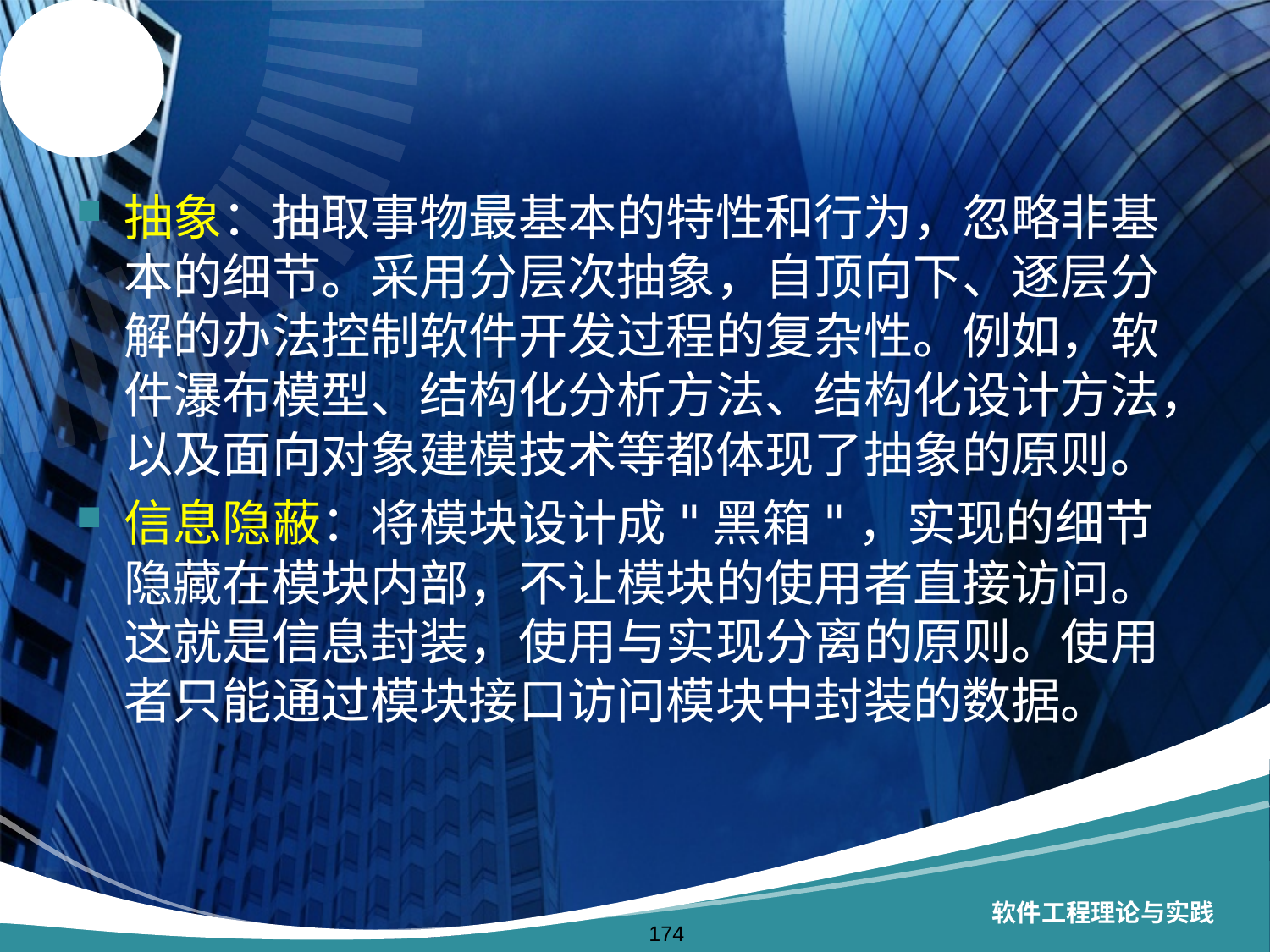

#
抽象：抽取事物最基本的特性和行为，忽略非基本的细节。采用分层次抽象，自顶向下、逐层分解的办法控制软件开发过程的复杂性。例如，软件瀑布模型、结构化分析方法、结构化设计方法，以及面向对象建模技术等都体现了抽象的原则。
信息隐蔽：将模块设计成"黑箱"，实现的细节隐藏在模块内部，不让模块的使用者直接访问。这就是信息封装，使用与实现分离的原则。使用者只能通过模块接口访问模块中封装的数据。
软件工程理论与实践
174